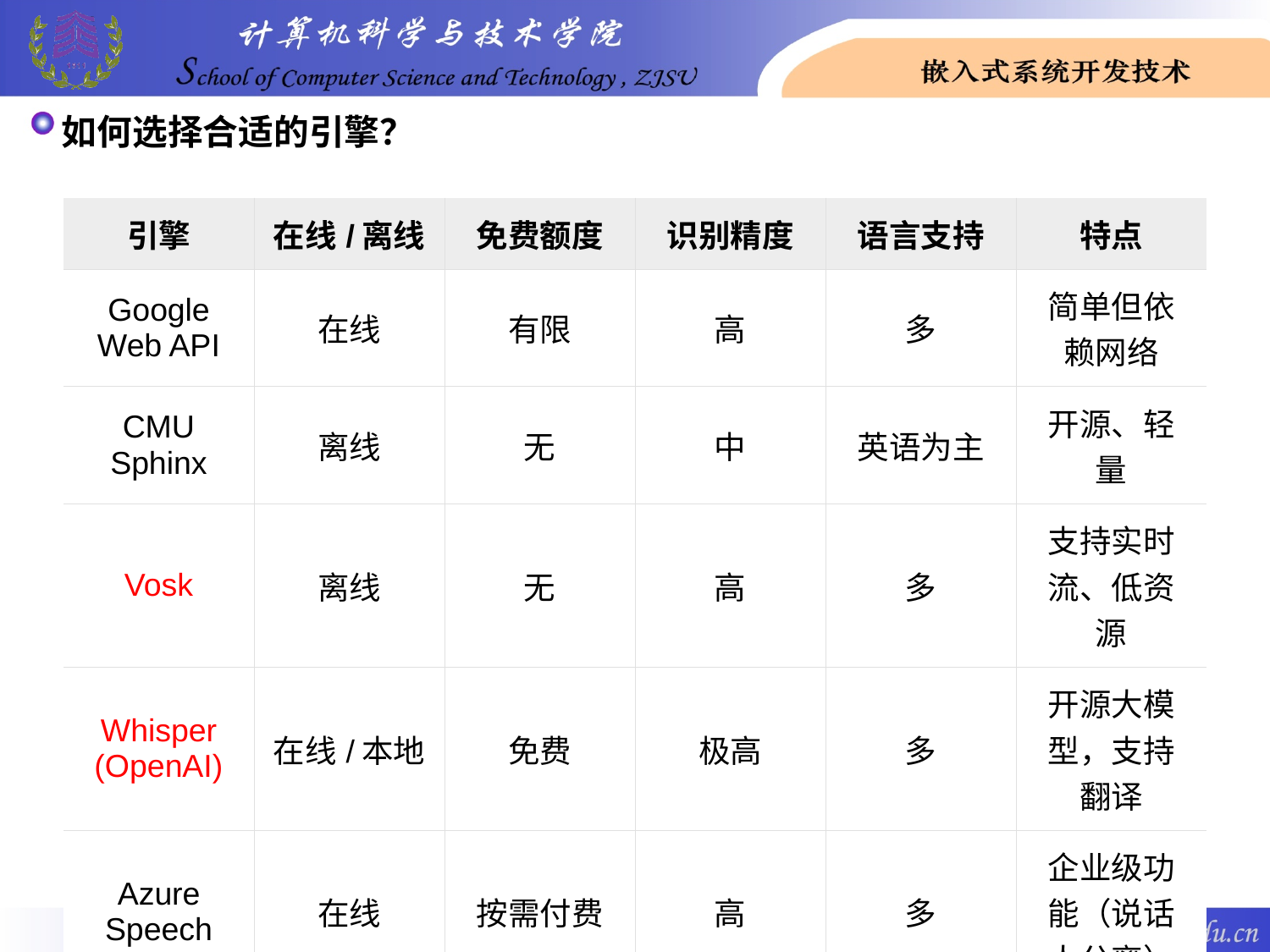

# 如何选择合适的引擎？
| 引擎 | 在线/离线 | 免费额度 | 识别精度 | 语言支持 | 特点 |
| --- | --- | --- | --- | --- | --- |
| Google Web API | 在线 | 有限 | 高 | 多 | 简单但依赖网络 |
| CMU Sphinx | 离线 | 无 | 中 | 英语为主 | 开源、轻量 |
| Vosk | 离线 | 无 | 高 | 多 | 支持实时流、低资源 |
| Whisper (OpenAI) | 在线/本地 | 免费 | 极高 | 多 | 开源大模型，支持翻译 |
| Azure Speech | 在线 | 按需付费 | 高 | 多 | 企业级功能（说话人分离） |